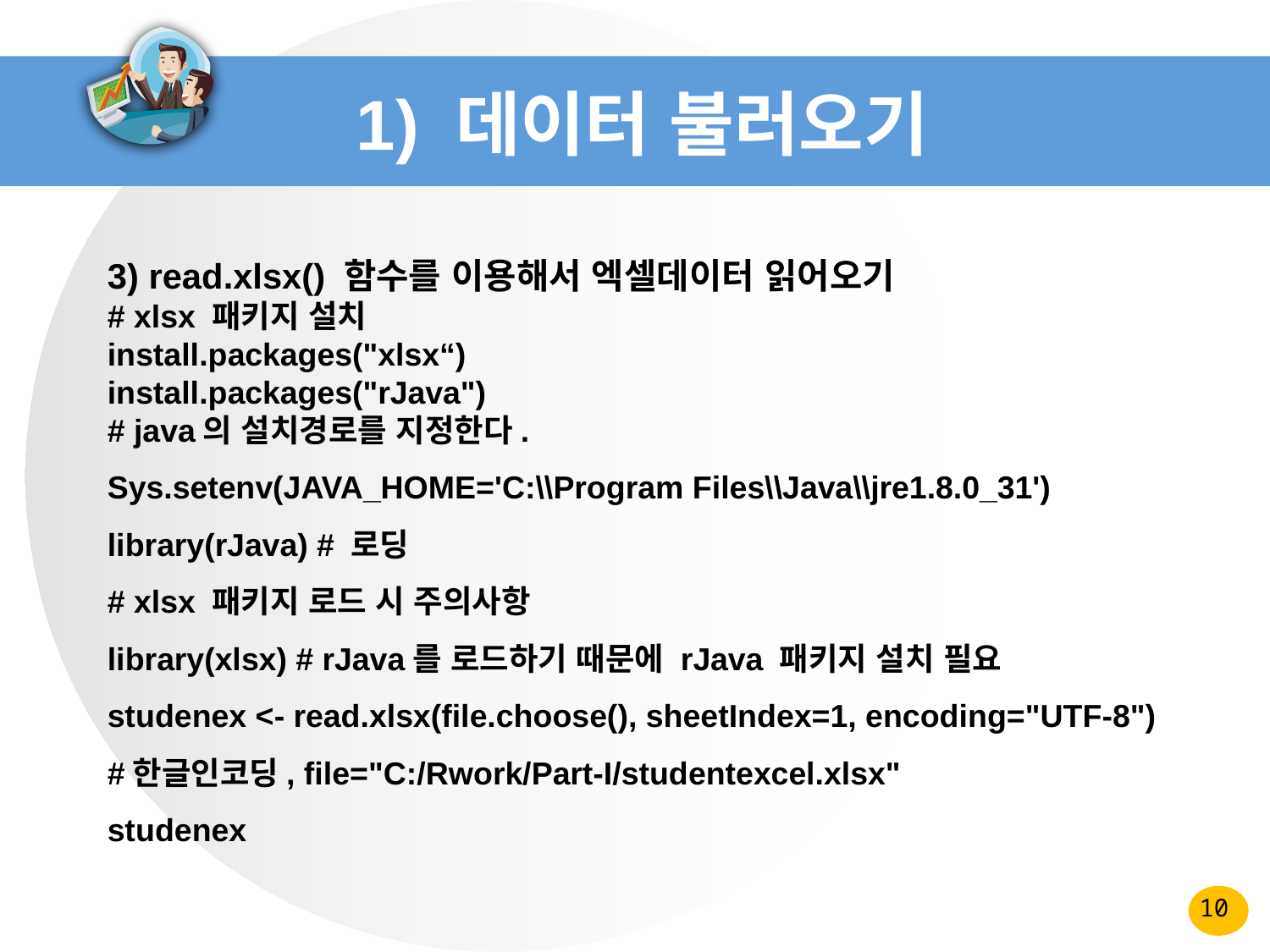

# 1) 데이터 불러오기
3) read.xlsx() 함수를 이용해서 엑셀데이터 읽어오기
# xlsx 패키지 설치
install.packages("xlsx“)
install.packages("rJava")
# java의 설치경로를 지정한다.
Sys.setenv(JAVA_HOME='C:\\Program Files\\Java\\jre1.8.0_31')
library(rJava) # 로딩
# xlsx 패키지 로드 시 주의사항
library(xlsx) # rJava를 로드하기 때문에 rJava 패키지 설치 필요
studenex <- read.xlsx(file.choose(), sheetIndex=1, encoding="UTF-8")
#한글인코딩, file="C:/Rwork/Part-I/studentexcel.xlsx"
studenex
10